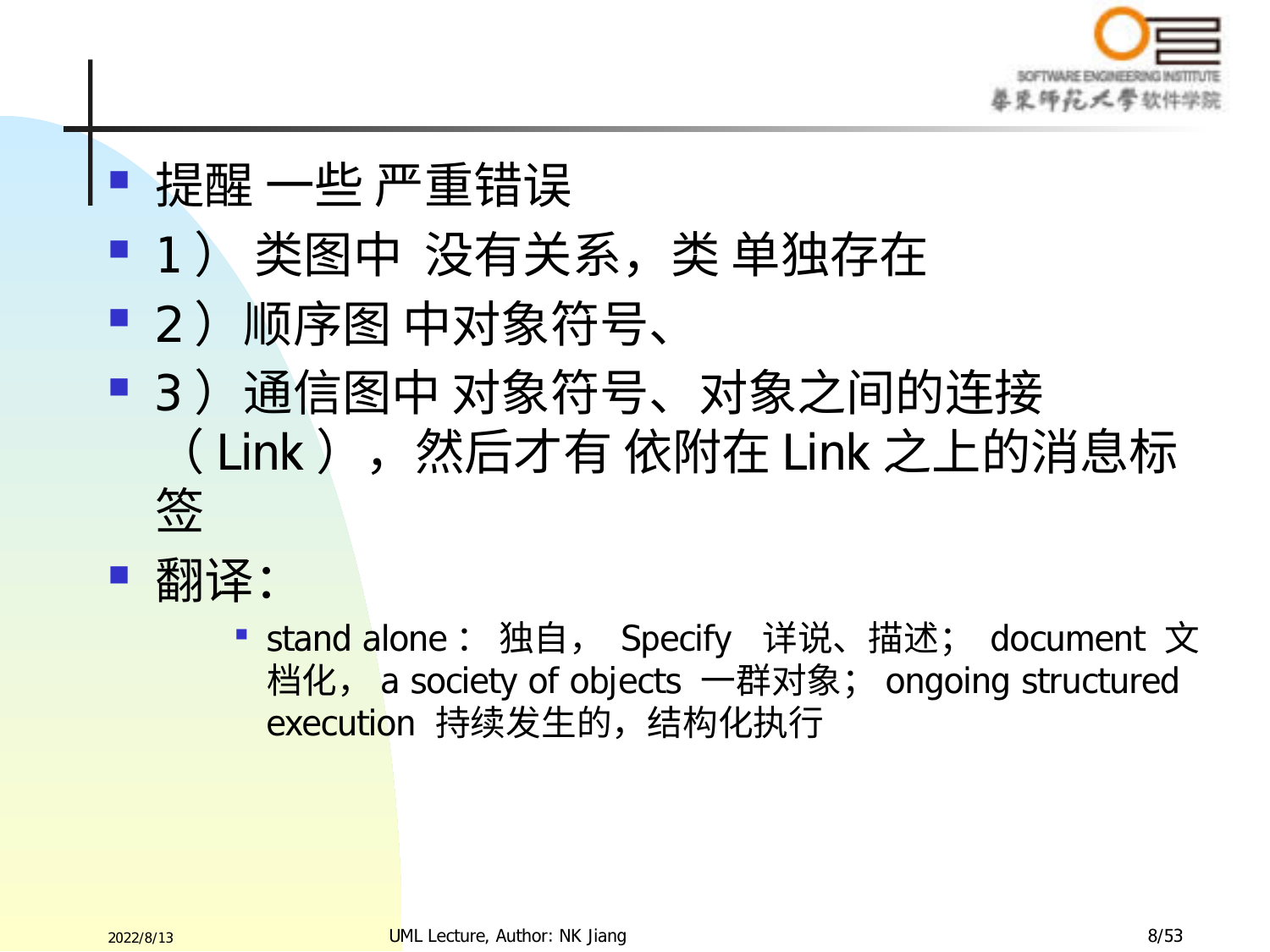

#
提醒 一些 严重错误
1） 类图中  没有关系，类 单独存在
2）顺序图 中对象符号、
3）通信图中 对象符号、对象之间的连接（Link），然后才有 依附在Link之上的消息标签
翻译：
stand alone： 独自， Specify  详说、描述； document 文档化，a society of objects 一群对象；ongoing structured execution 持续发生的，结构化执行
2022/8/13
UML Lecture, Author: NK Jiang
8/53